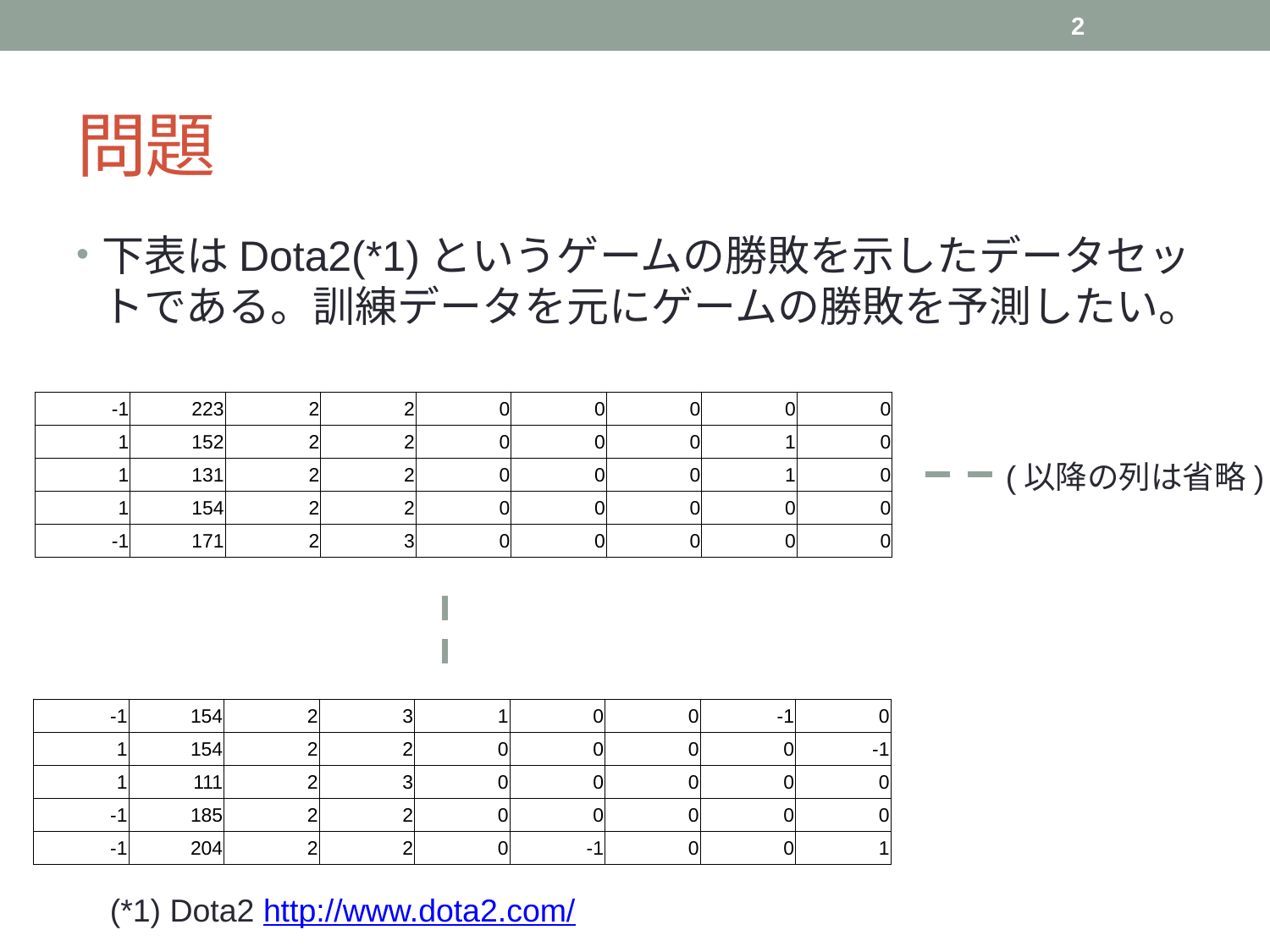

2
# 問題
下表はDota2(*1)というゲームの勝敗を示したデータセットである。訓練データを元にゲームの勝敗を予測したい。
| -1 | 223 | 2 | 2 | 0 | 0 | 0 | 0 | 0 |
| --- | --- | --- | --- | --- | --- | --- | --- | --- |
| 1 | 152 | 2 | 2 | 0 | 0 | 0 | 1 | 0 |
| 1 | 131 | 2 | 2 | 0 | 0 | 0 | 1 | 0 |
| 1 | 154 | 2 | 2 | 0 | 0 | 0 | 0 | 0 |
| -1 | 171 | 2 | 3 | 0 | 0 | 0 | 0 | 0 |
(以降の列は省略)
| -1 | 154 | 2 | 3 | 1 | 0 | 0 | -1 | 0 |
| --- | --- | --- | --- | --- | --- | --- | --- | --- |
| 1 | 154 | 2 | 2 | 0 | 0 | 0 | 0 | -1 |
| 1 | 111 | 2 | 3 | 0 | 0 | 0 | 0 | 0 |
| -1 | 185 | 2 | 2 | 0 | 0 | 0 | 0 | 0 |
| -1 | 204 | 2 | 2 | 0 | -1 | 0 | 0 | 1 |
(*1) Dota2 http://www.dota2.com/